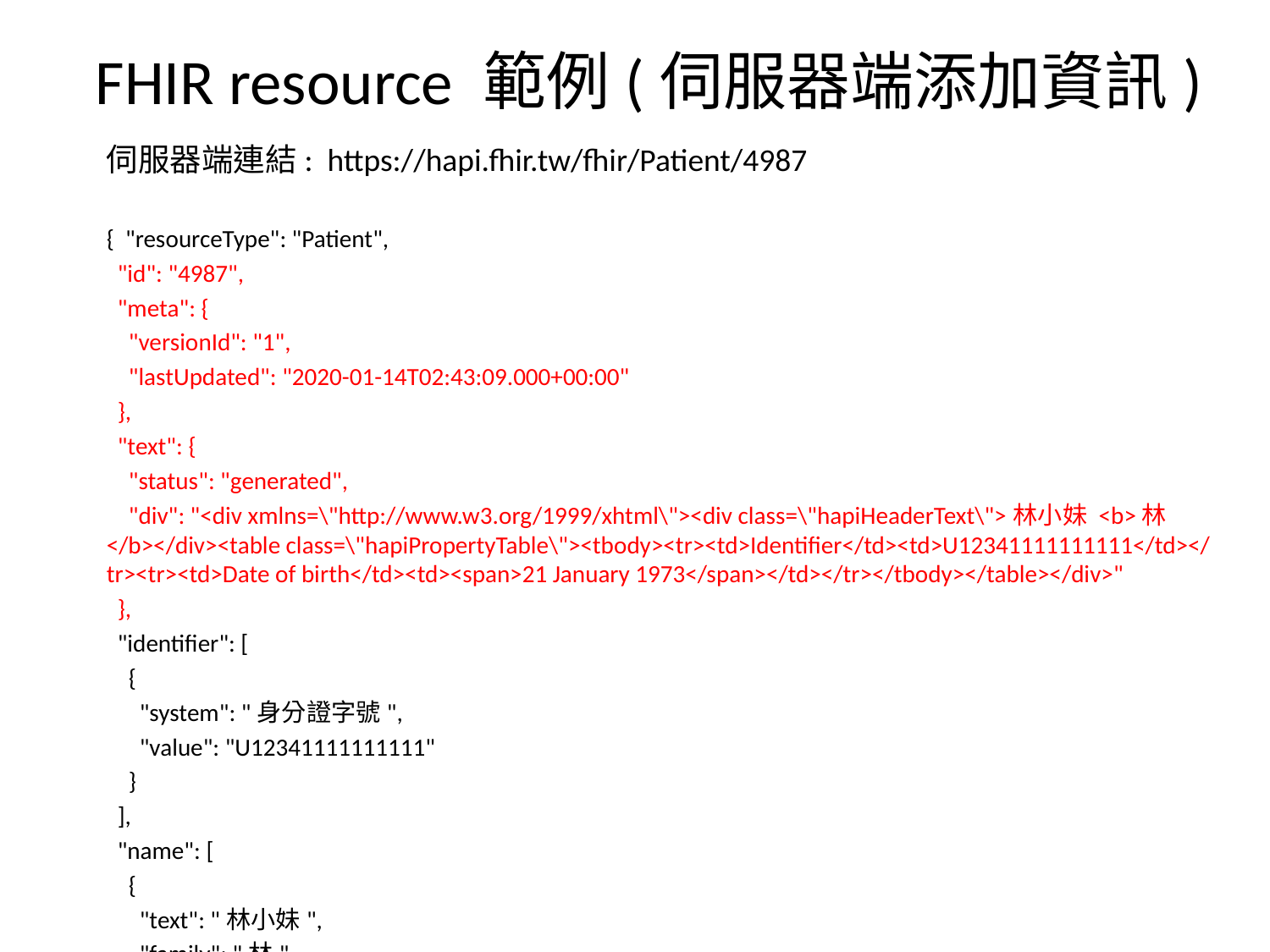

# FHIR resource 範例(伺服器端添加資訊)
伺服器端連結:  https://hapi.fhir.tw/fhir/Patient/4987
{  "resourceType": "Patient",
  "id": "4987",
  "meta": {
    "versionId": "1",
    "lastUpdated": "2020-01-14T02:43:09.000+00:00"
  },
  "text": {
    "status": "generated",
    "div": "<div xmlns=\"http://www.w3.org/1999/xhtml\"><div class=\"hapiHeaderText\">林小妹 <b>林 </b></div><table class=\"hapiPropertyTable\"><tbody><tr><td>Identifier</td><td>U12341111111111</td></tr><tr><td>Date of birth</td><td><span>21 January 1973</span></td></tr></tbody></table></div>"
  },
  "identifier": [
    {
      "system": "身分證字號",
      "value": "U12341111111111"
    }
  ],
  "name": [
    {
      "text": "林小妹",
      "family": "林",
      "given": [
        "林小妹"
      ]
    }
  ],
  "gender": "female",
  "birthDate": "1973-01-21",
  "managingOrganization": {
    "reference": "Organization/4"
  }
}